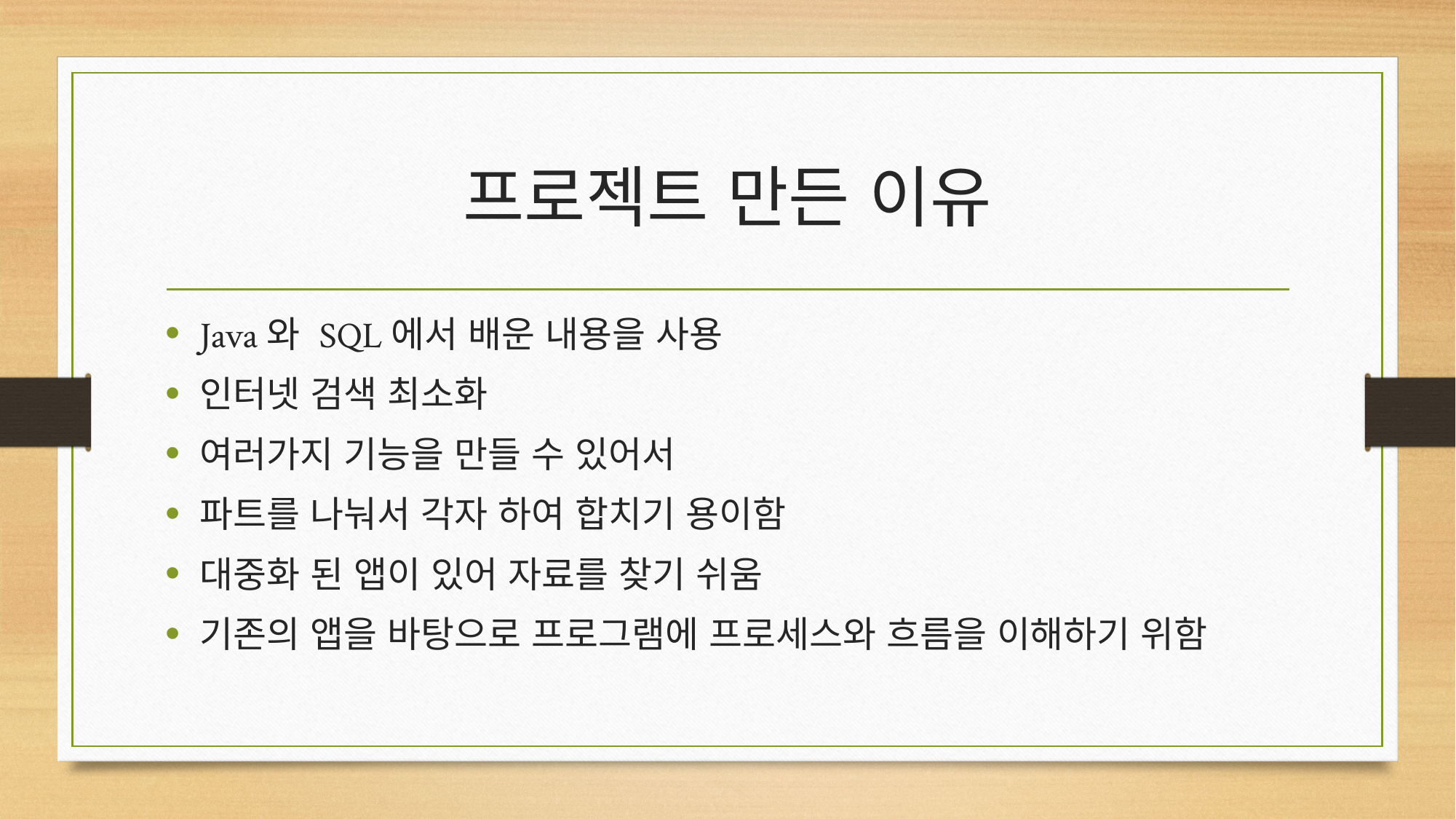

# 프로젝트 만든 이유
Java와 SQL에서 배운 내용을 사용
인터넷 검색 최소화
여러가지 기능을 만들 수 있어서
파트를 나눠서 각자 하여 합치기 용이함
대중화 된 앱이 있어 자료를 찾기 쉬움
기존의 앱을 바탕으로 프로그램에 프로세스와 흐름을 이해하기 위함